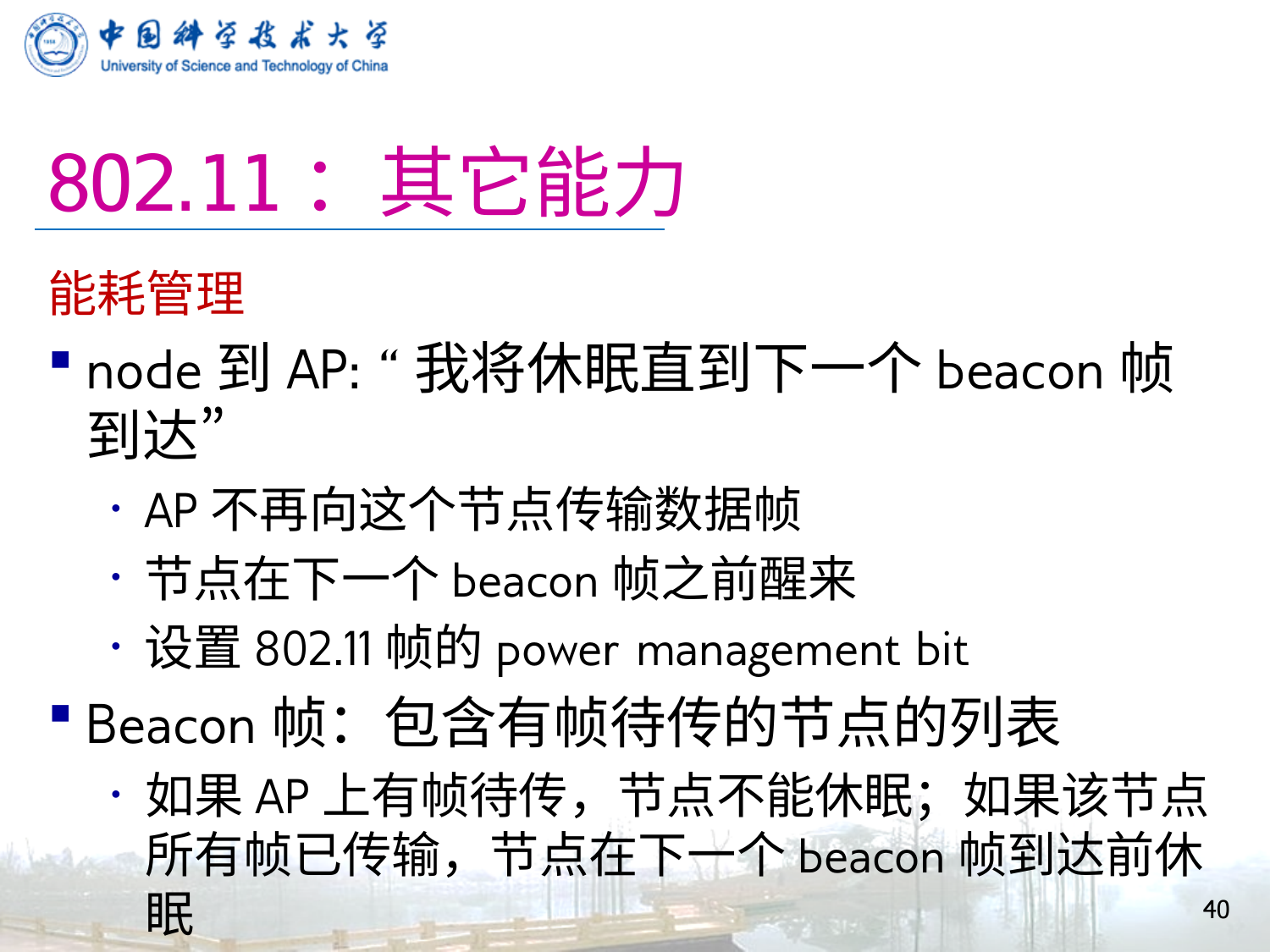

# 802.11：其它能力
能耗管理
node到AP: “我将休眠直到下一个beacon帧到达”
AP不再向这个节点传输数据帧
节点在下一个beacon帧之前醒来
设置802.11帧的power management bit
Beacon帧：包含有帧待传的节点的列表
如果AP上有帧待传，节点不能休眠；如果该节点所有帧已传输，节点在下一个beacon帧到达前休眠

40